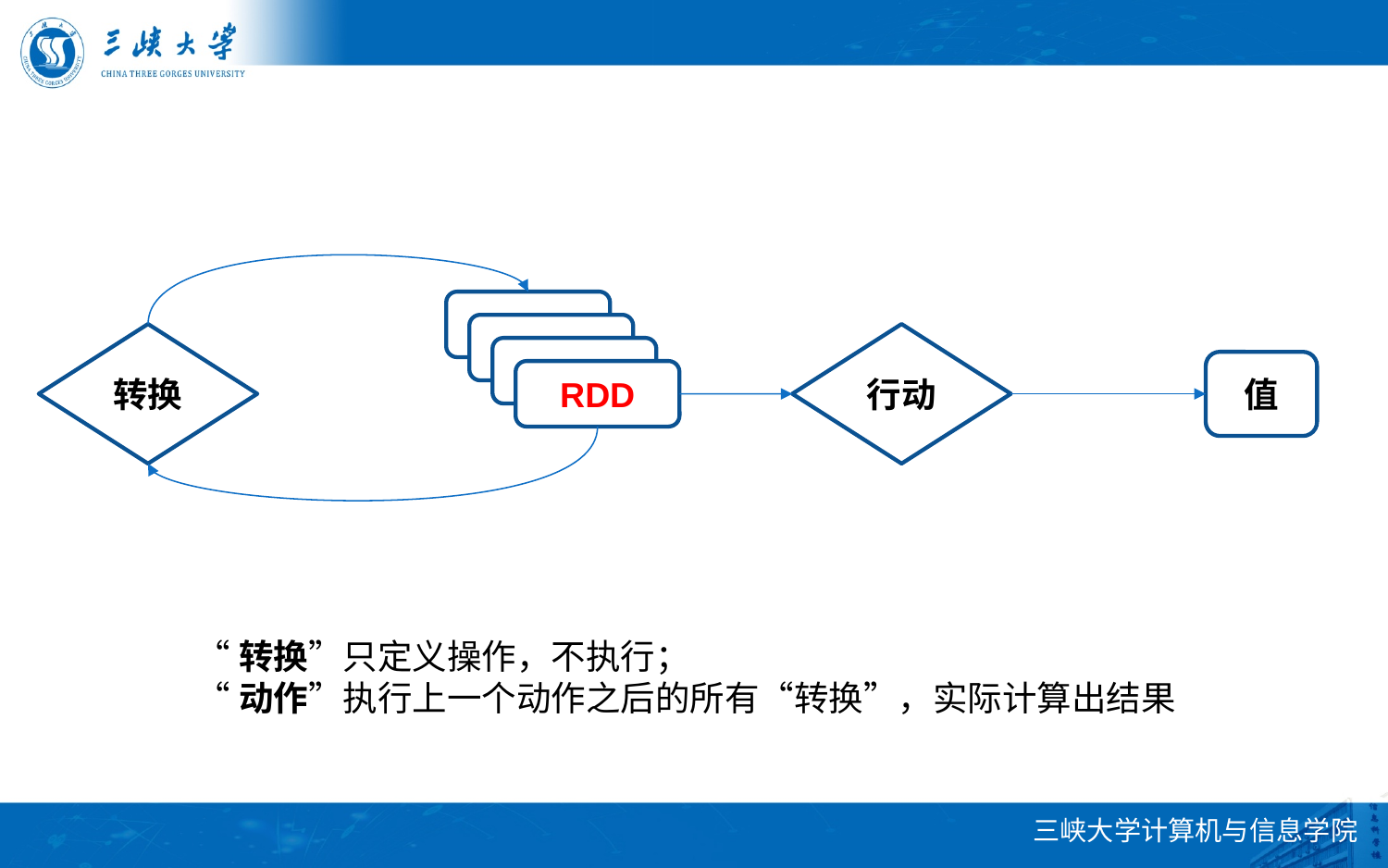

7.4.1 RDD运行原理-RDD转换与行动

RDD
转换
行动
值
“转换”只定义操作，不执行；
“动作”执行上一个动作之后的所有“转换”，实际计算出结果